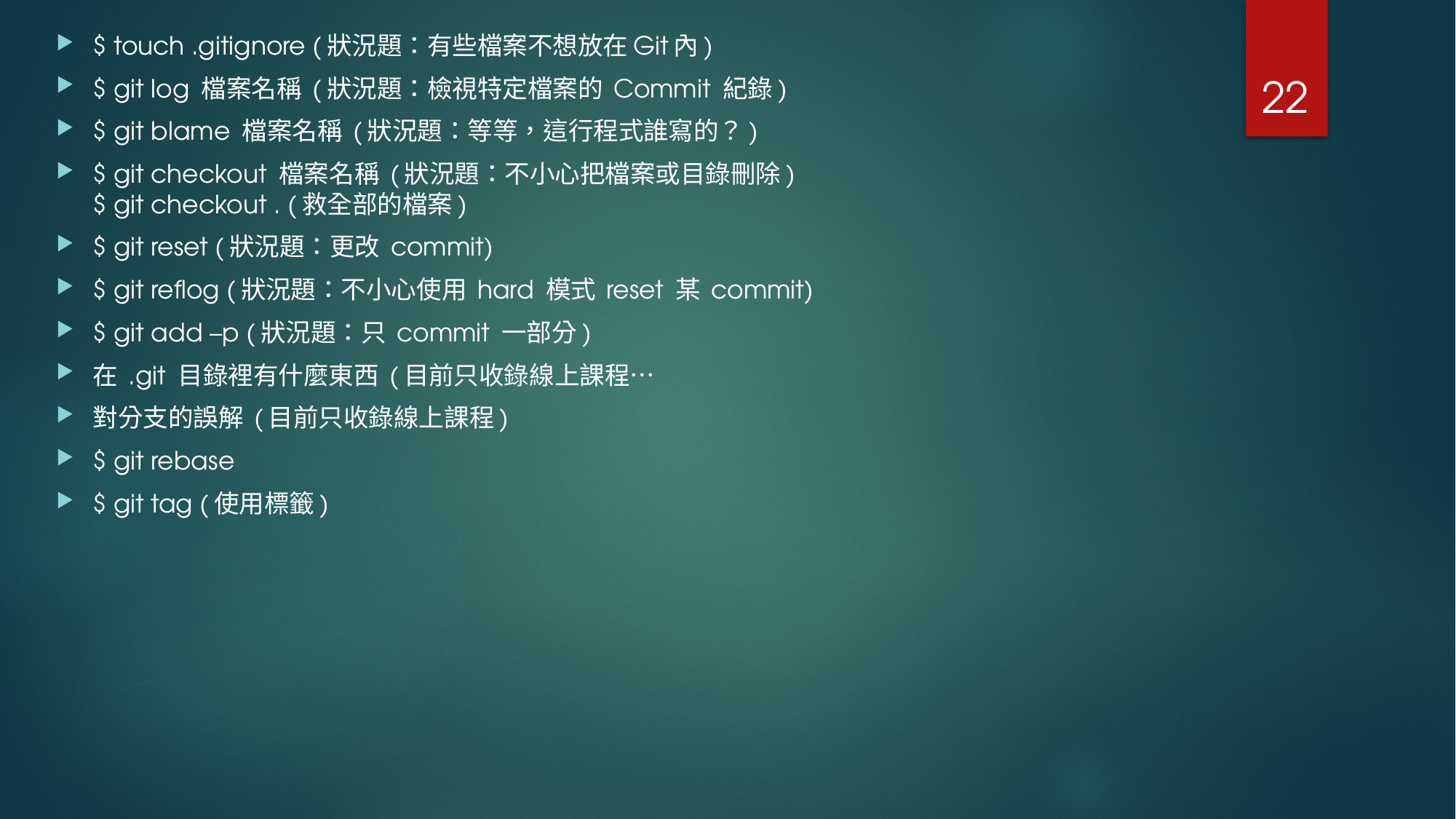

$ touch .gitignore (狀況題：有些檔案不想放在Git內)
$ git log 檔案名稱 (狀況題：檢視特定檔案的 Commit 紀錄)
$ git blame 檔案名稱 (狀況題：等等，這行程式誰寫的？)
$ git checkout 檔案名稱 (狀況題：不小心把檔案或目錄刪除)
$ git checkout . (救全部的檔案)
$ git reset (狀況題：更改 commit)
$ git reflog (狀況題：不小心使用 hard 模式 reset 某 commit)
$ git add –p (狀況題：只 commit 一部分)
在 .git 目錄裡有什麼東西 (目前只收錄線上課程…
對分支的誤解 (目前只收錄線上課程)
$ git rebase
$ git tag (使用標籤)

22